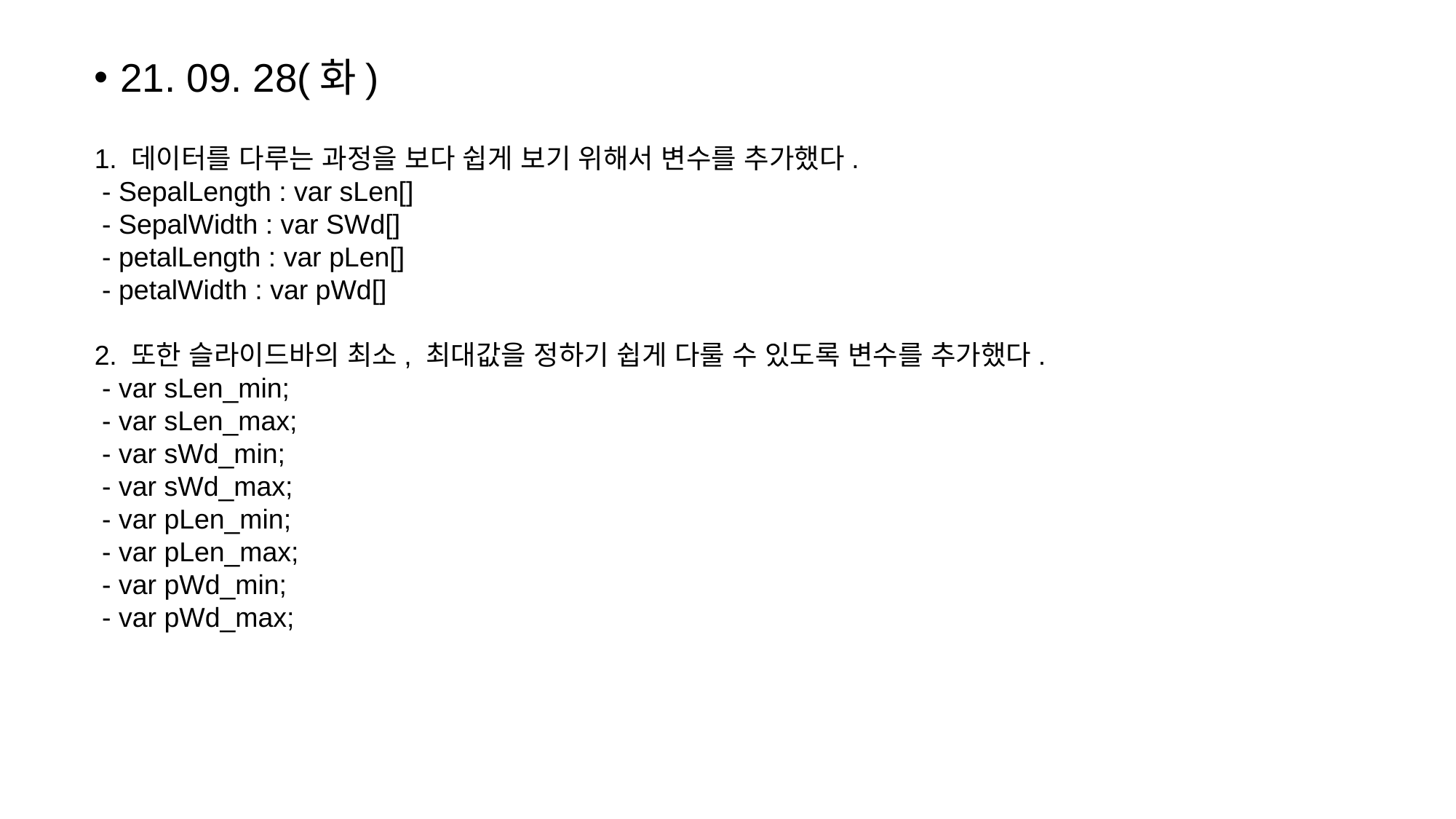

21. 09. 28(화)
1. 데이터를 다루는 과정을 보다 쉽게 보기 위해서 변수를 추가했다.
 - SepalLength : var sLen[]
 - SepalWidth : var SWd[]
 - petalLength : var pLen[]
 - petalWidth : var pWd[]

2. 또한 슬라이드바의 최소, 최대값을 정하기 쉽게 다룰 수 있도록 변수를 추가했다.
 - var sLen_min;
 - var sLen_max;
 - var sWd_min;
 - var sWd_max;
 - var pLen_min;
 - var pLen_max;
 - var pWd_min;
 - var pWd_max;